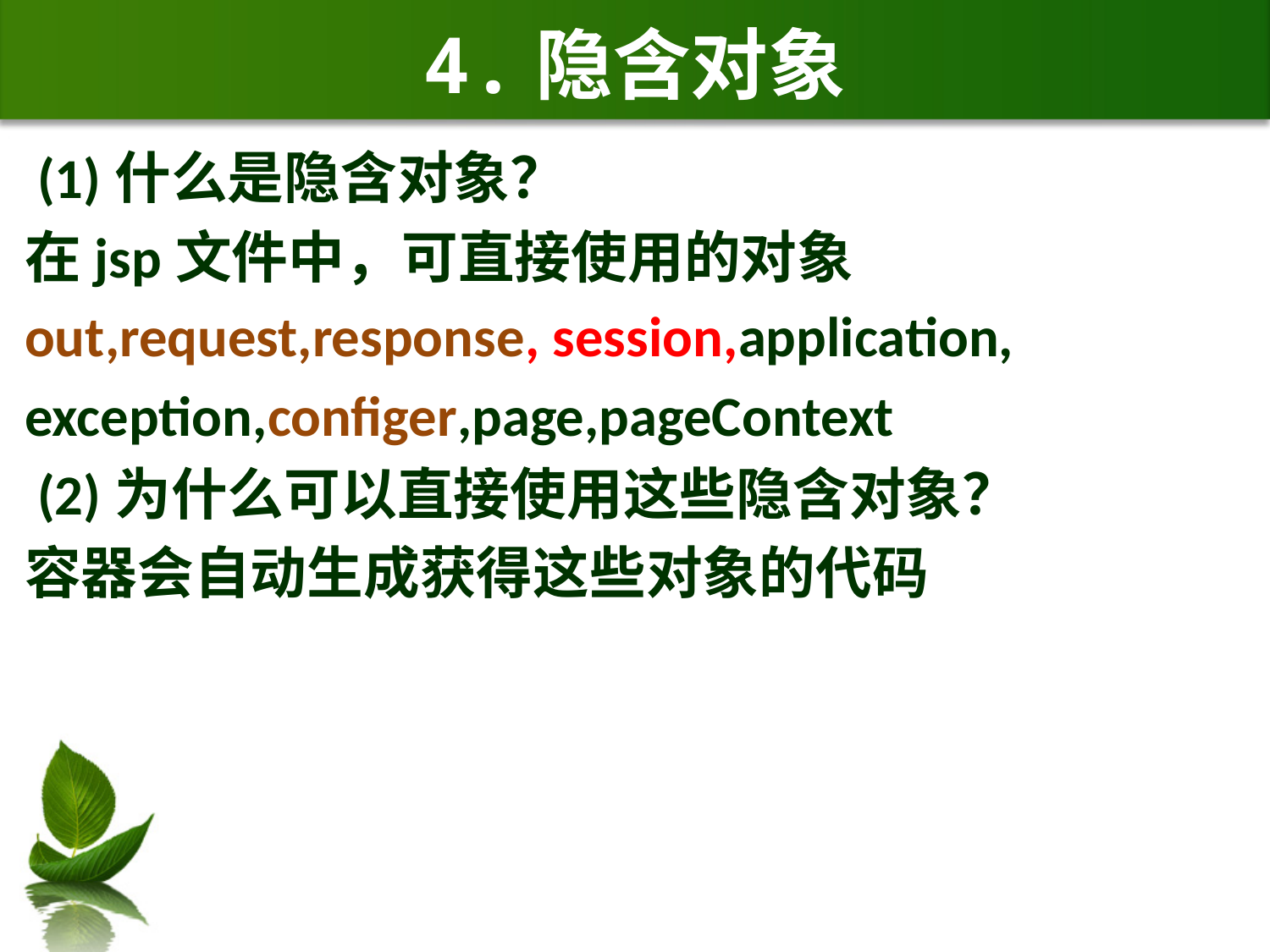

# 4.隐含对象
 (1)什么是隐含对象？
在jsp文件中，可直接使用的对象
out,request,response, session,application,
exception,configer,page,pageContext
 (2)为什么可以直接使用这些隐含对象？
容器会自动生成获得这些对象的代码